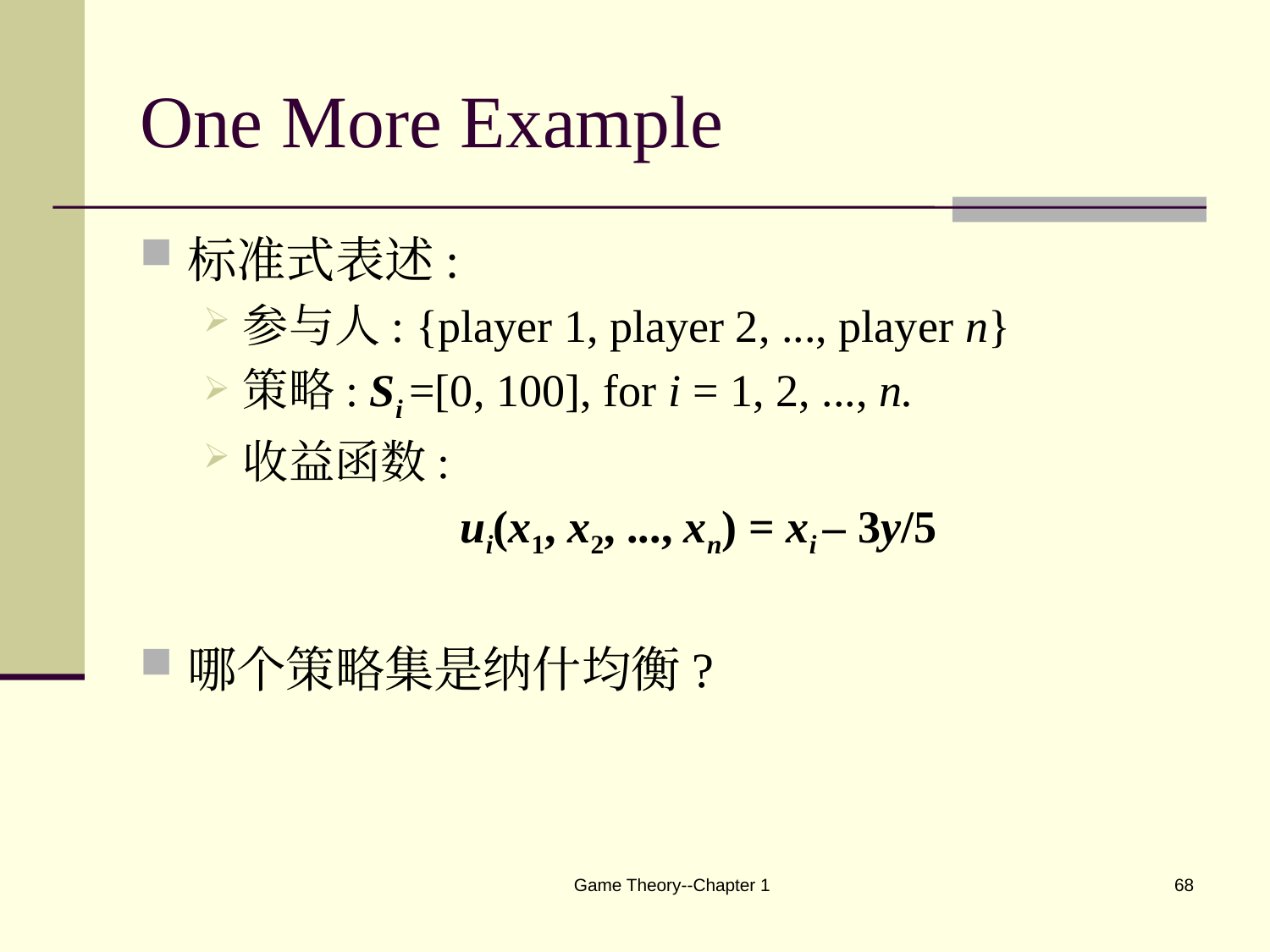

# One More Example
标准式表述:
参与人: {player 1, player 2, ..., player n}
策略: Si =[0, 100], for i = 1, 2, ..., n.
收益函数:
ui(x1, x2, ..., xn) = xi – 3y/5

哪个策略集是纳什均衡?

Game Theory--Chapter 1
68